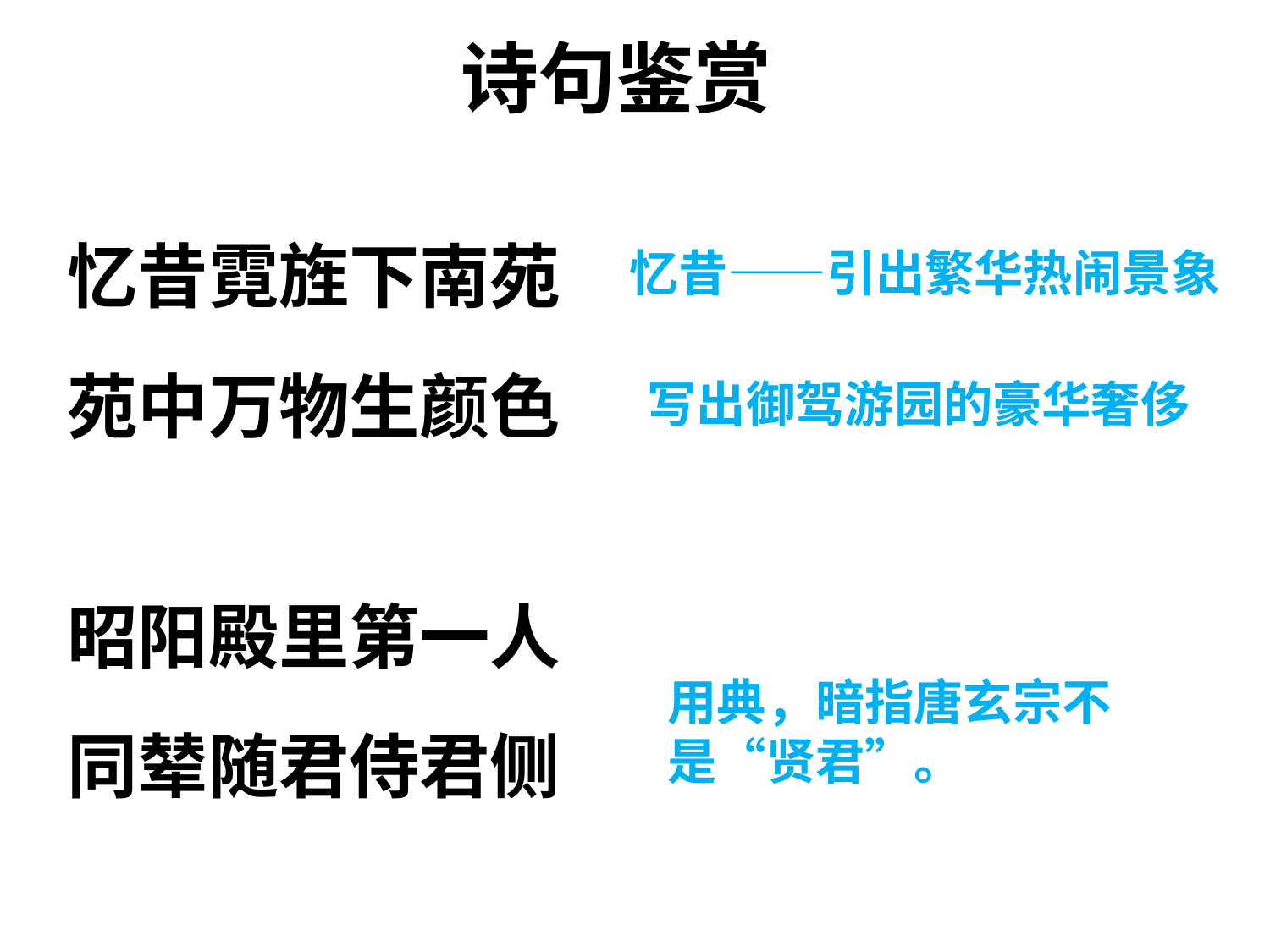

# 诗句鉴赏
忆昔霓旌下南苑
忆昔——引出繁华热闹景象
苑中万物生颜色
写出御驾游园的豪华奢侈
昭阳殿里第一人
用典，暗指唐玄宗不是“贤君”。
同辇随君侍君侧